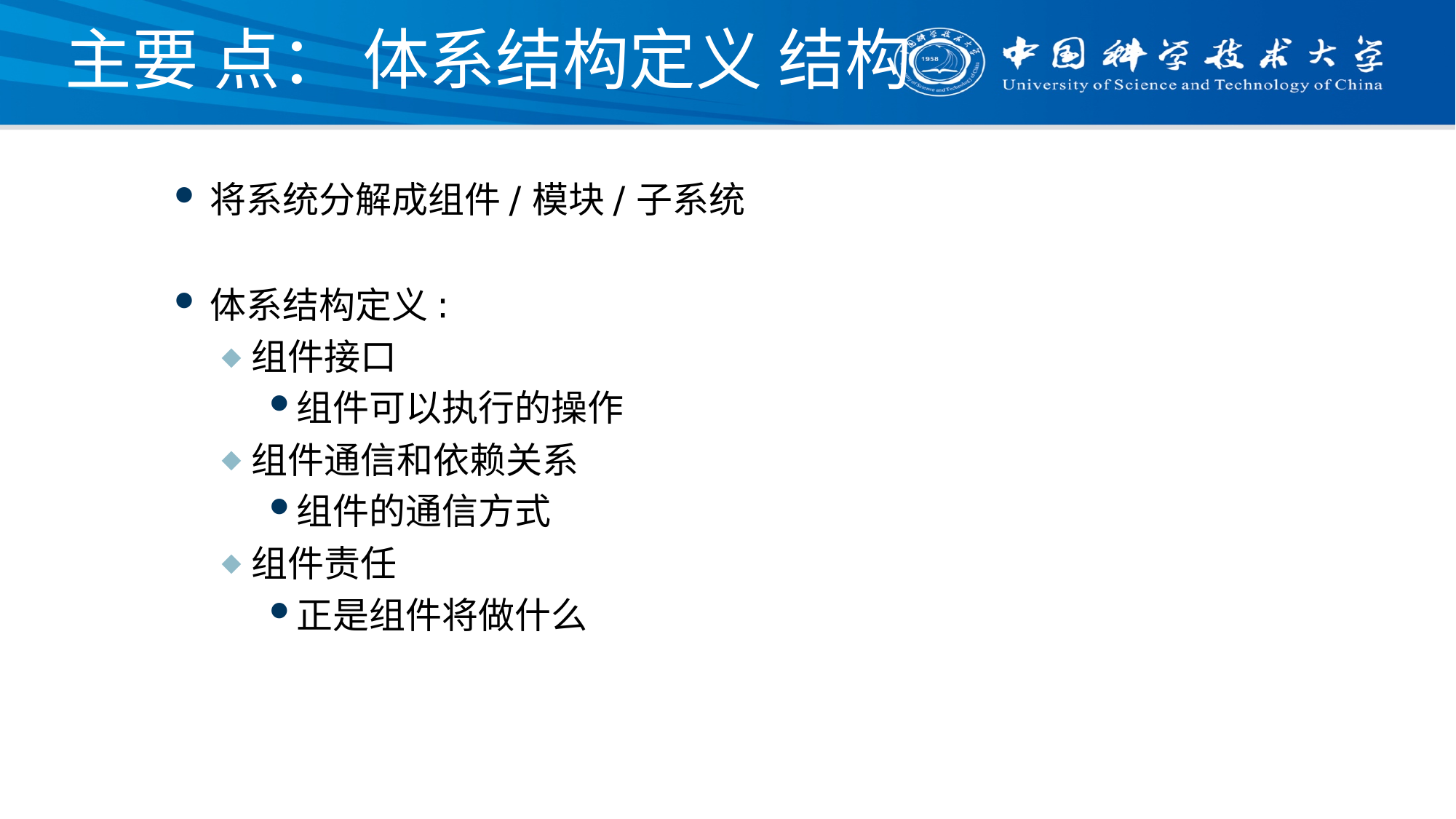

# 主要 点： 体系结构定义 结构
将系统分解成组件/模块/子系统

体系结构定义:
组件接口
组件可以执行的操作
组件通信和依赖关系
组件的通信方式
组件责任
正是组件将做什么